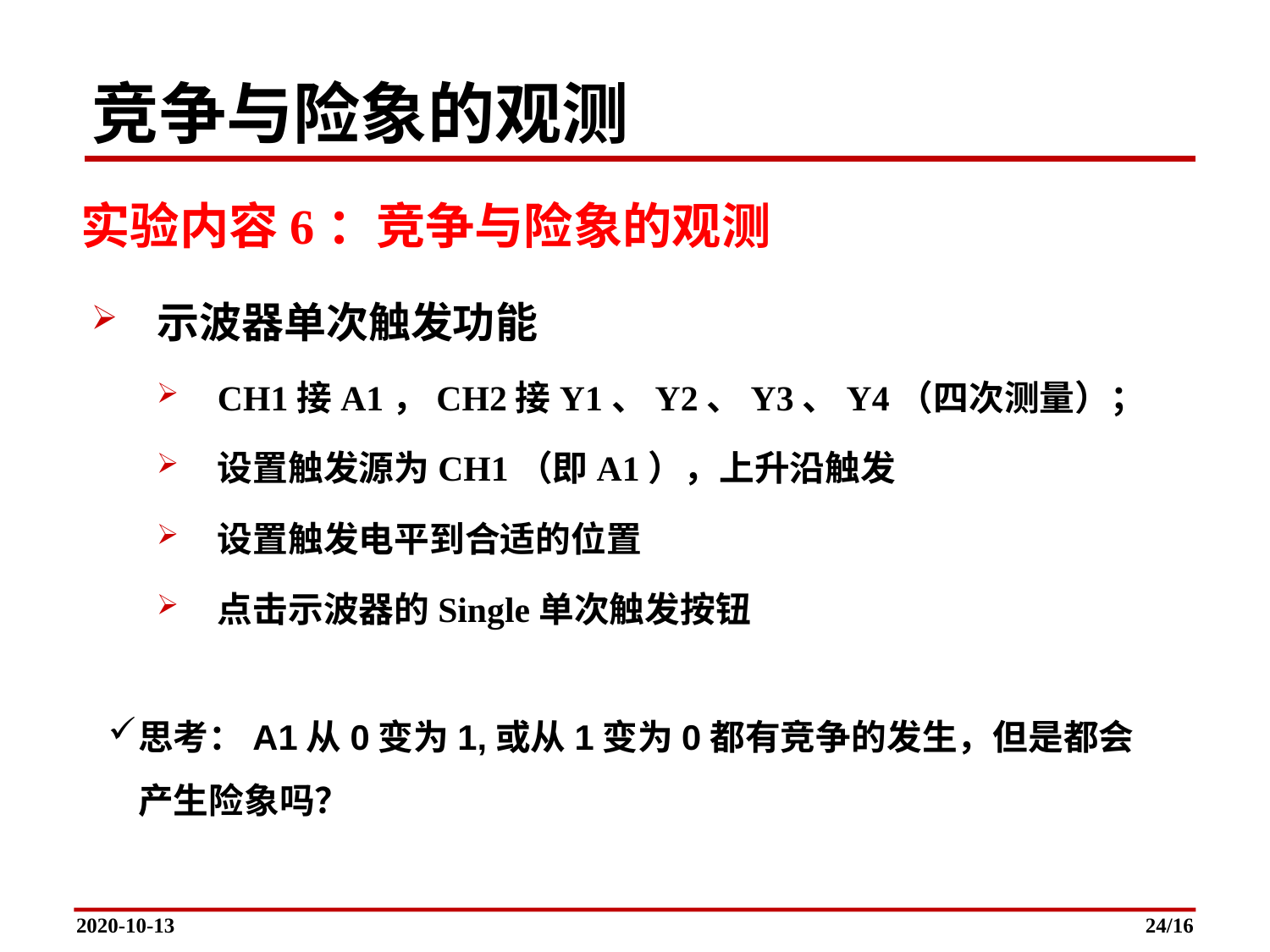

竞争与险象的观测
实验内容6：竞争与险象的观测
示波器单次触发功能
CH1接A1，CH2接Y1、Y2、Y3、Y4（四次测量）；
设置触发源为CH1（即A1），上升沿触发
设置触发电平到合适的位置
点击示波器的Single单次触发按钮

思考：A1从0变为1,或从1变为0都有竞争的发生，但是都会产生险象吗？
2020-10-13
24/16